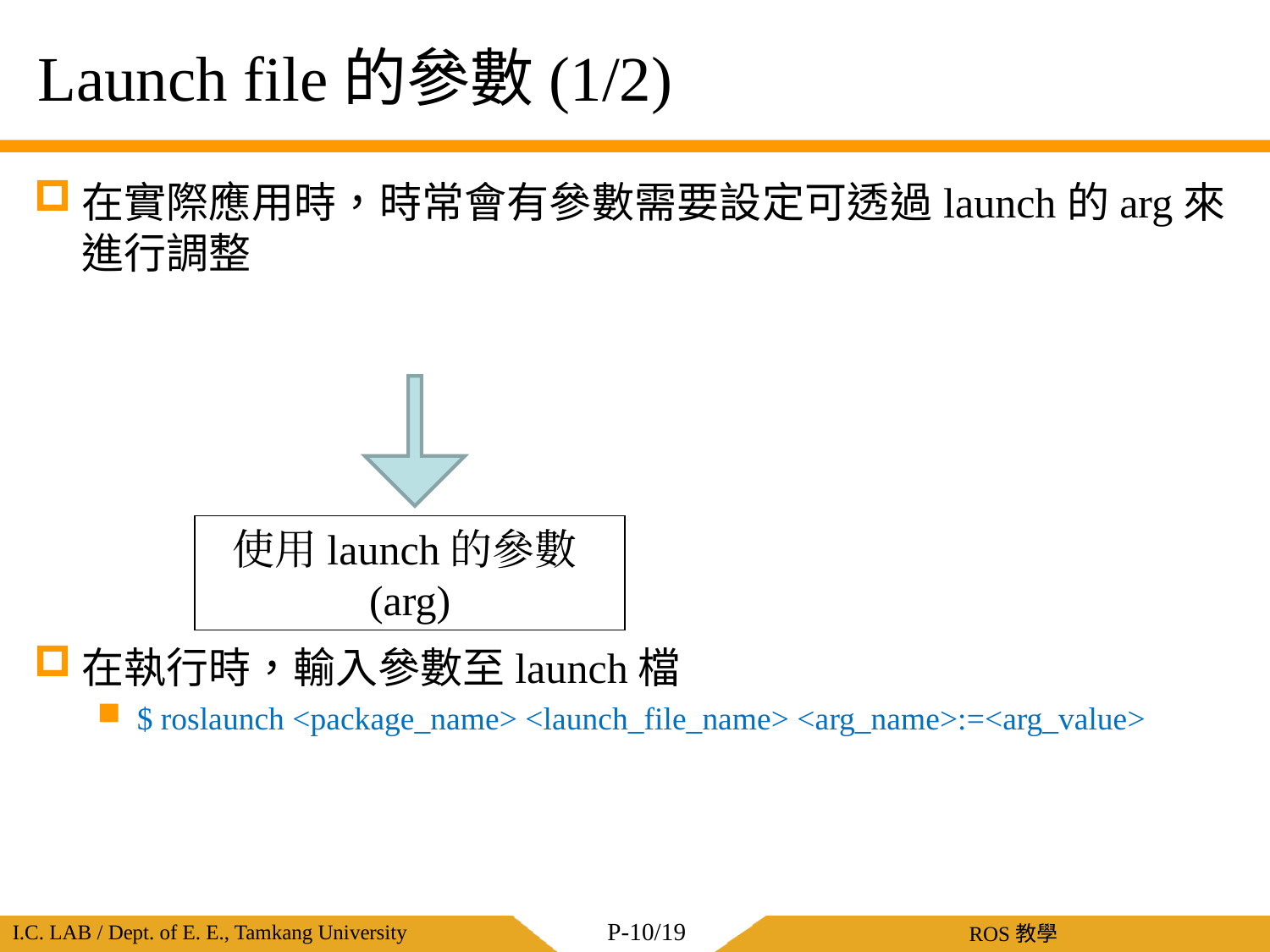

# Launch file的參數(1/2)
在實際應用時，時常會有參數需要設定可透過launch的arg來進行調整

在執行時，輸入參數至launch檔
$ roslaunch <package_name> <launch_file_name> <arg_name>:=<arg_value>

使用launch的參數(arg)